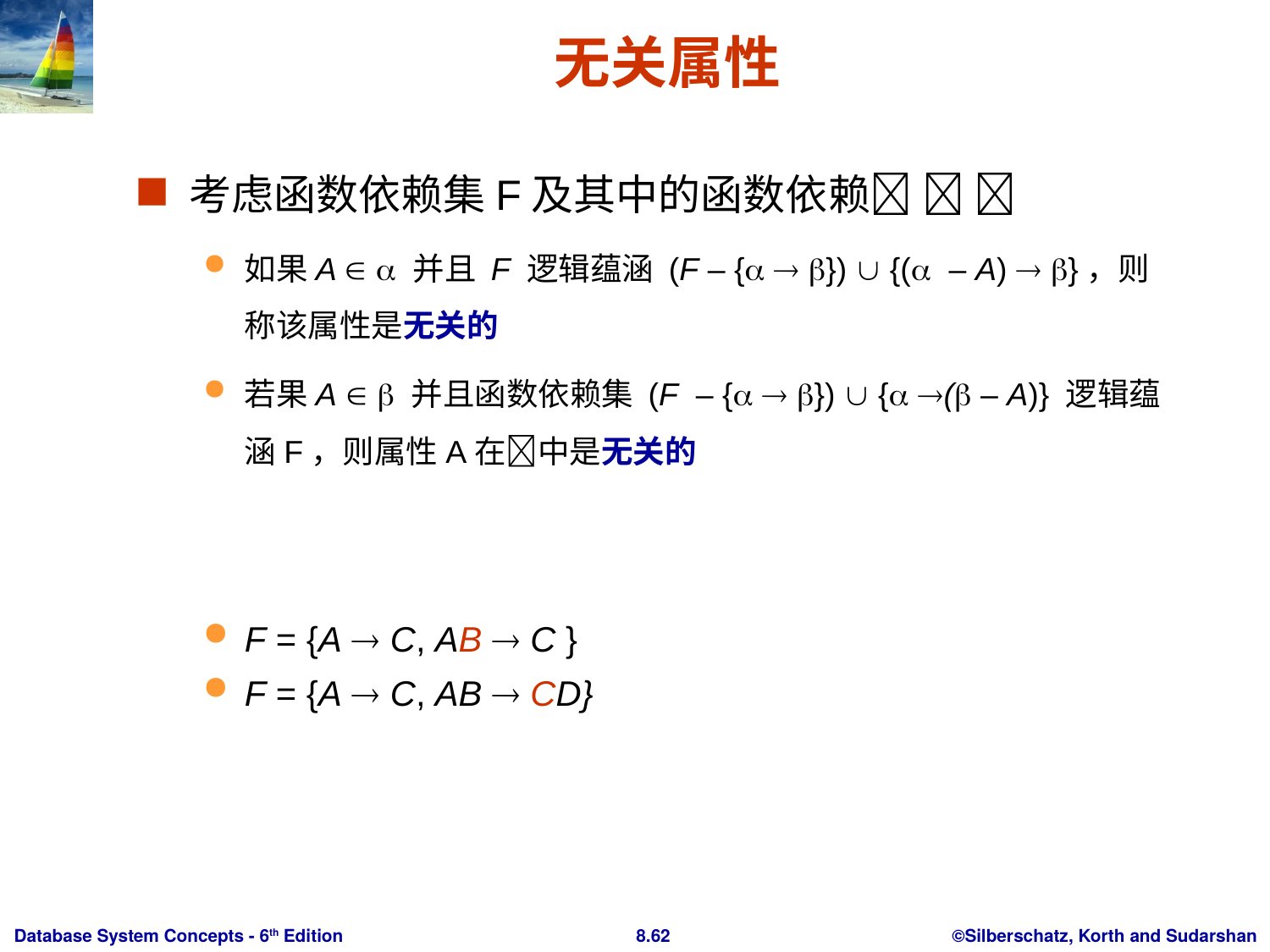

# 无关属性
考虑函数依赖集F及其中的函数依赖α → β
如果A ∈ α 并且 F 逻辑蕴涵 (F – {α → β}) ∪ {(α  – A) → β}，则称该属性是无关的
若果A ∈ β 并且函数依赖集 (F  – {α → β}) ∪ {α →(β – A)} 逻辑蕴涵F，则属性A在β中是无关的

F = {A → C, AB → C }
F = {A → C, AB → CD}